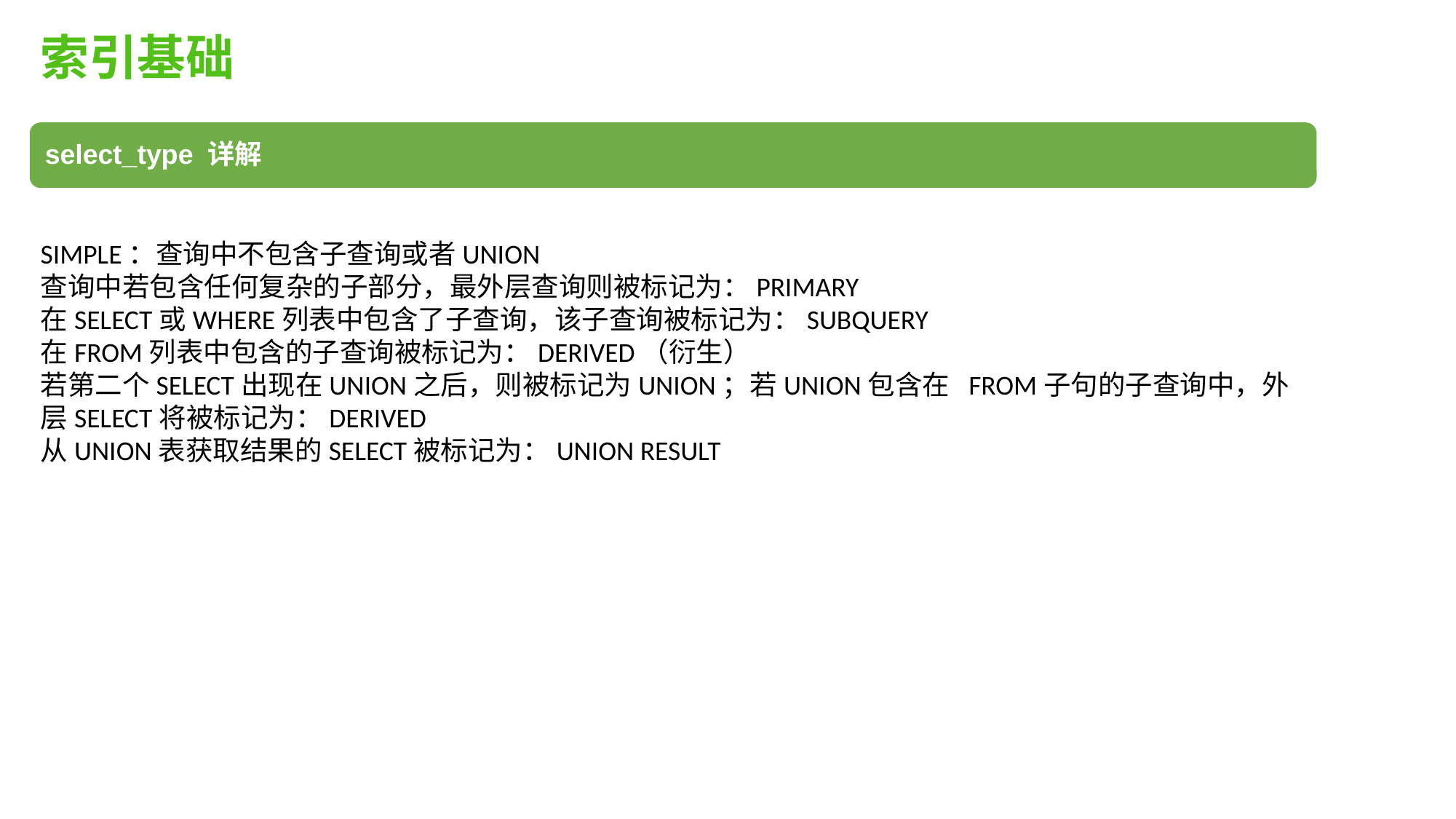

索引基础

select_type 详解
SIMPLE：查询中不包含子查询或者UNION
查询中若包含任何复杂的子部分，最外层查询则被标记为：PRIMARY
在SELECT或WHERE列表中包含了子查询，该子查询被标记为：SUBQUERY
在FROM列表中包含的子查询被标记为：DERIVED（衍生）
若第二个SELECT出现在UNION之后，则被标记为UNION；若UNION包含在  FROM子句的子查询中，外层SELECT将被标记为：DERIVED
从UNION表获取结果的SELECT被标记为：UNION RESULT